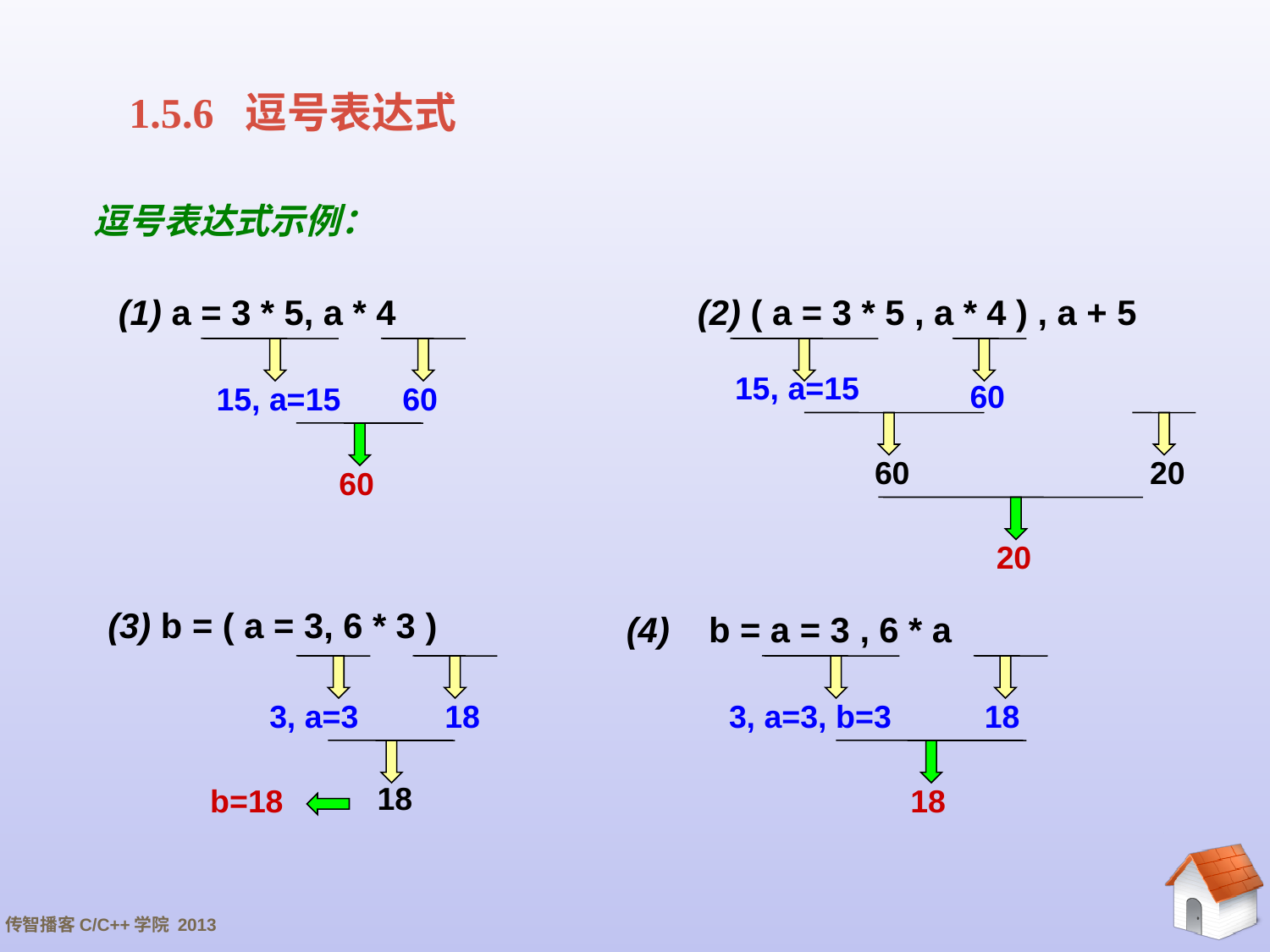

# 1.5.6  逗号表达式
逗号表达式示例：
(2) ( a = 3 * 5 , a * 4 ) , a + 5
(1) a = 3 * 5, a * 4

15, a=15
60
15, a=15
60

60
20
60

20
(3) b = ( a = 3, 6 * 3 )
(4)    b = a = 3 , 6 * a

3, a=3
18
3, a=3, b=3
18

18
b=18
18